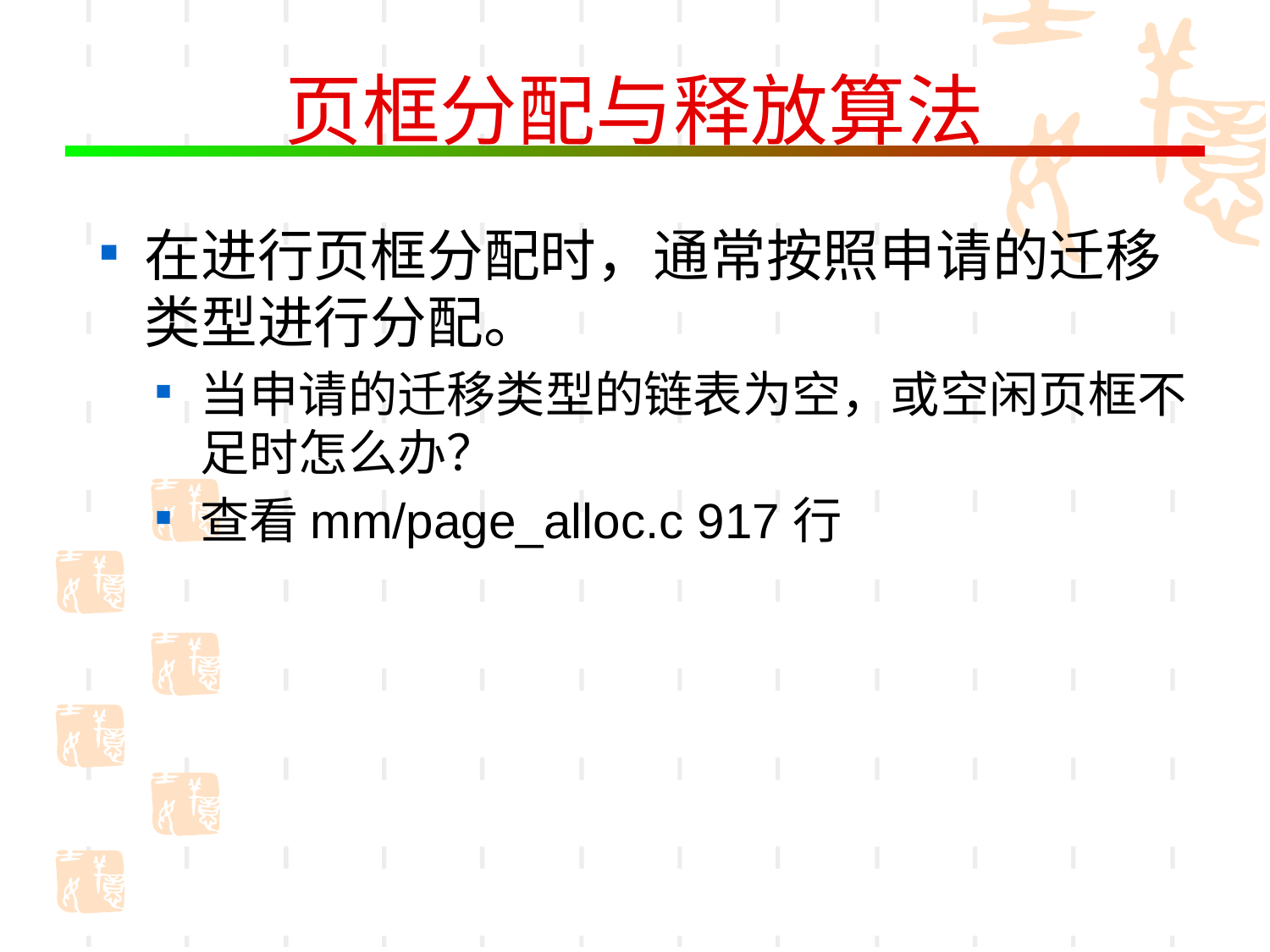

# 页框分配与释放算法
在进行页框分配时，通常按照申请的迁移类型进行分配。
当申请的迁移类型的链表为空，或空闲页框不足时怎么办？
查看mm/page_alloc.c 917行